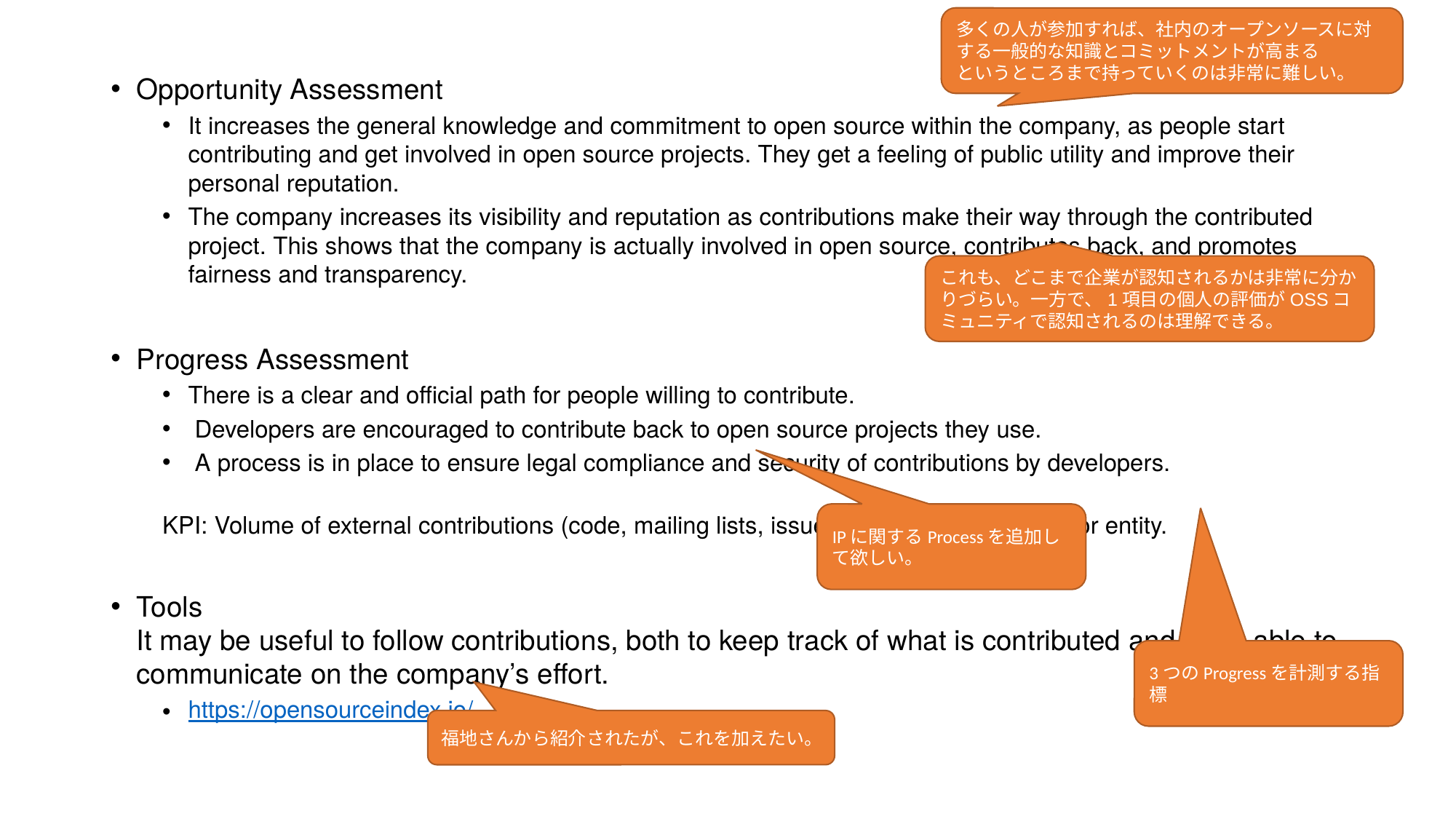

多くの人が参加すれば、社内のオープンソースに対する一般的な知識とコミットメントが高まる
というところまで持っていくのは非常に難しい。
Opportunity Assessment
It increases the general knowledge and commitment to open source within the company, as people start contributing and get involved in open source projects. They get a feeling of public utility and improve their personal reputation.
The company increases its visibility and reputation as contributions make their way through the contributed project. This shows that the company is actually involved in open source, contributes back, and promotes fairness and transparency.

Progress Assessment
There is a clear and official path for people willing to contribute.
 Developers are encouraged to contribute back to open source projects they use.
 A process is in place to ensure legal compliance and security of contributions by developers.
KPI: Volume of external contributions (code, mailing lists, issues..) by individual, team, or entity.

Tools
It may be useful to follow contributions, both to keep track of what is contributed and to be able to communicate on the company’s effort.
https://opensourceindex.io/
これも、どこまで企業が認知されるかは非常に分かりづらい。一方で、1項目の個人の評価がOSSコミュニティで認知されるのは理解できる。
IPに関するProcessを追加して欲しい。
3つのProgressを計測する指標
福地さんから紹介されたが、これを加えたい。